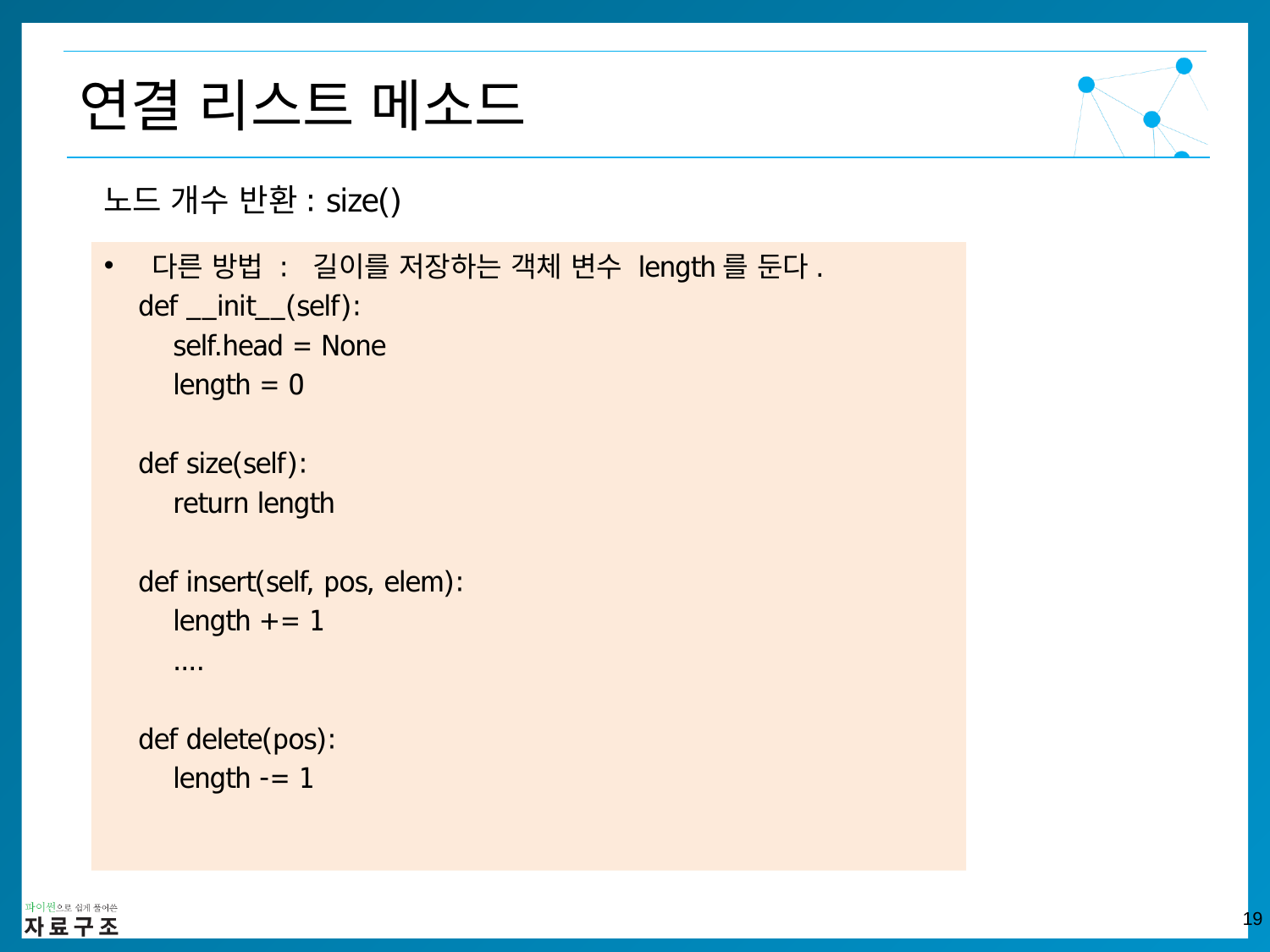

연결 리스트 메소드
노드 개수 반환: size()
다른 방법 :  길이를 저장하는 객체 변수 length를 둔다.
    def __init__(self):
        self.head = None
        length = 0

    def size(self):
        return length

    def insert(self, pos, elem):
        length += 1
        ….

    def delete(pos):
        length -= 1